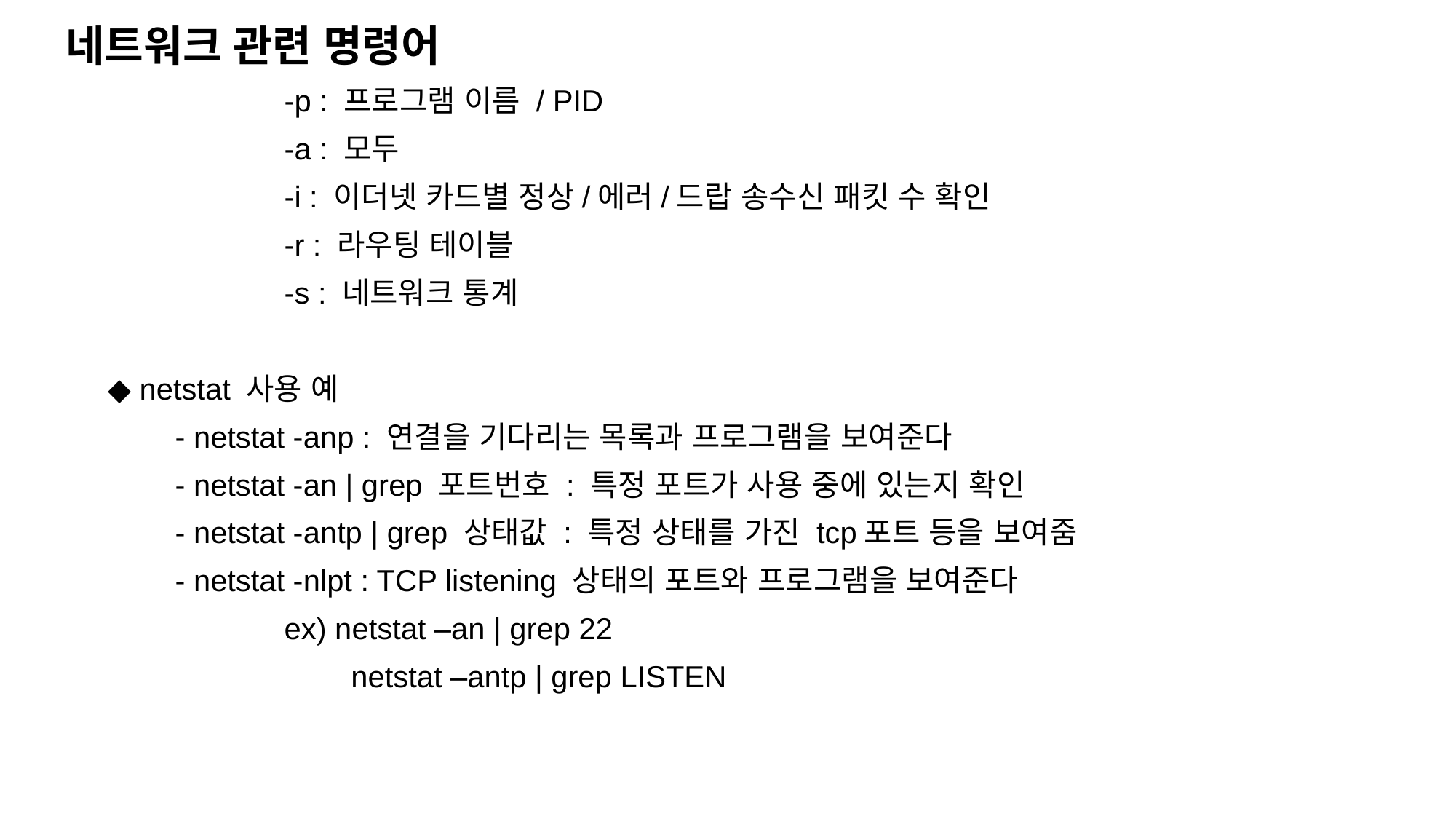

네트워크 관련 명령어
		-p : 프로그램 이름 / PID
		-a : 모두
		-i : 이더넷 카드별 정상/에러/드랍 송수신 패킷 수 확인
		-r : 라우팅 테이블
		-s : 네트워크 통계

     ◆ netstat 사용 예
	- netstat -anp : 연결을 기다리는 목록과 프로그램을 보여준다
  	- netstat -an | grep 포트번호 : 특정 포트가 사용 중에 있는지 확인
 	- netstat -antp | grep 상태값 : 특정 상태를 가진 tcp포트 등을 보여줌
 	- netstat -nlpt : TCP listening 상태의 포트와 프로그램을 보여준다
		ex) netstat –an | grep 22
	   	        netstat –antp | grep LISTEN